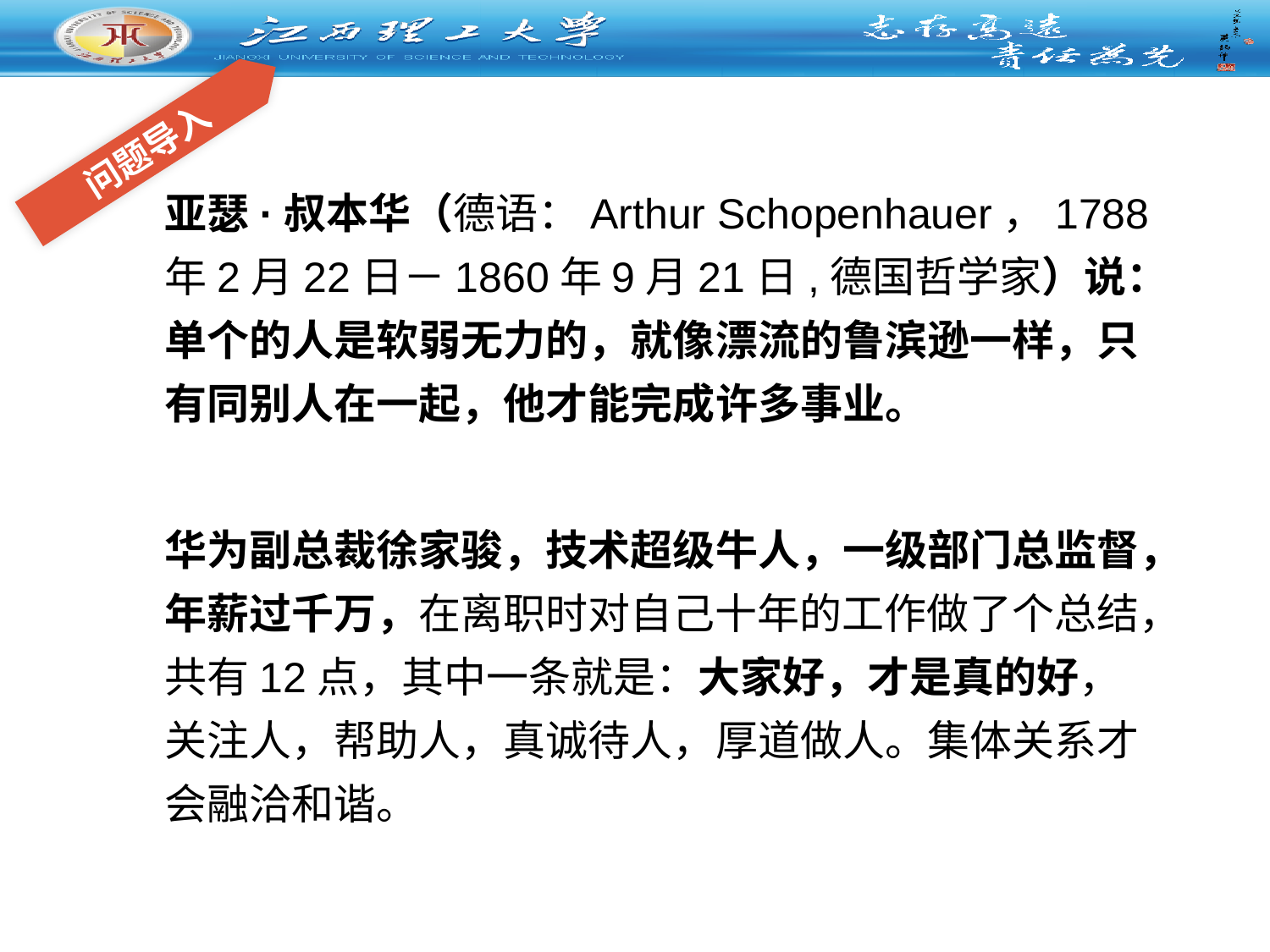

问题导入
亚瑟·叔本华（德语：Arthur Schopenhauer，1788年2月22日－1860年9月21日,德国哲学家）说：单个的人是软弱无力的，就像漂流的鲁滨逊一样，只有同别人在一起，他才能完成许多事业。
华为副总裁徐家骏，技术超级牛人，一级部门总监督，年薪过千万，在离职时对自己十年的工作做了个总结，共有12点，其中一条就是：大家好，才是真的好，关注人，帮助人，真诚待人，厚道做人。集体关系才会融洽和谐。